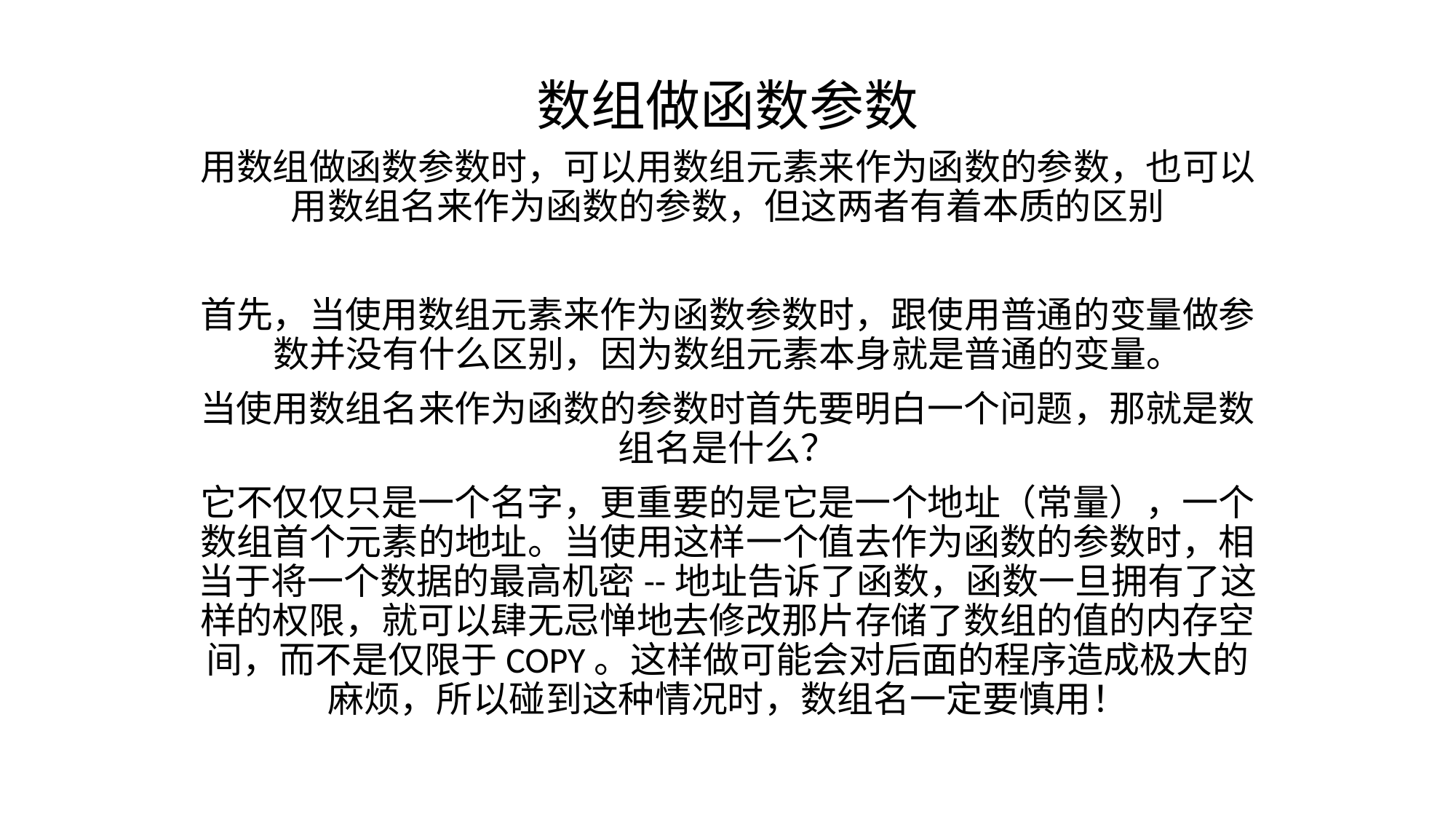

# 数组做函数参数
用数组做函数参数时，可以用数组元素来作为函数的参数，也可以用数组名来作为函数的参数，但这两者有着本质的区别

首先，当使用数组元素来作为函数参数时，跟使用普通的变量做参数并没有什么区别，因为数组元素本身就是普通的变量。
当使用数组名来作为函数的参数时首先要明白一个问题，那就是数组名是什么？
它不仅仅只是一个名字，更重要的是它是一个地址（常量），一个数组首个元素的地址。当使用这样一个值去作为函数的参数时，相当于将一个数据的最高机密--地址告诉了函数，函数一旦拥有了这样的权限，就可以肆无忌惮地去修改那片存储了数组的值的内存空间，而不是仅限于COPY。这样做可能会对后面的程序造成极大的麻烦，所以碰到这种情况时，数组名一定要慎用！